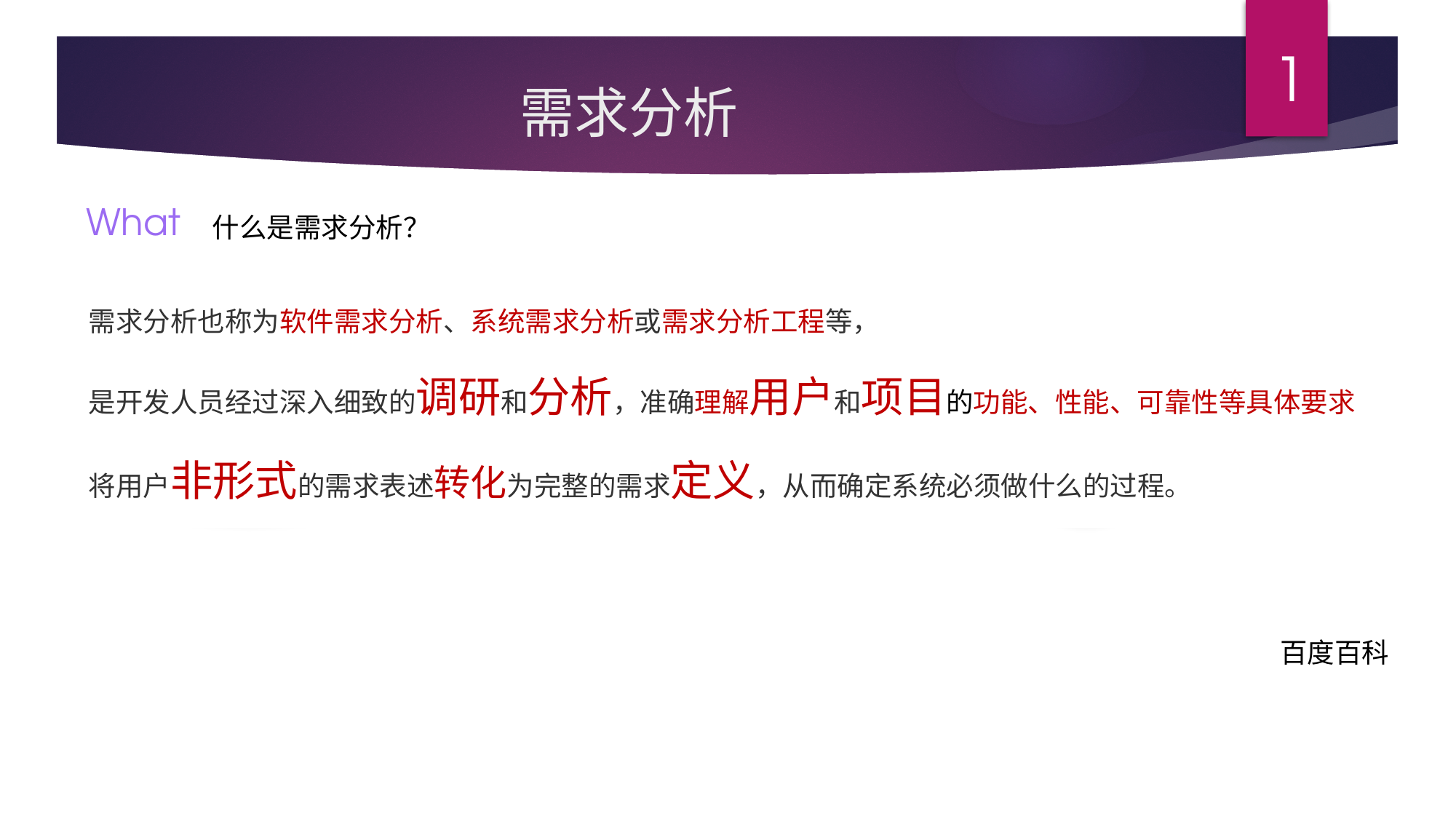

1
# 需求分析
What
什么是需求分析？
需求分析也称为软件需求分析、系统需求分析或需求分析工程等，

是开发人员经过深入细致的调研和分析，准确理解用户和项目的功能、性能、可靠性等具体要求

将用户非形式的需求表述转化为完整的需求定义，从而确定系统必须做什么的过程。

百度百科